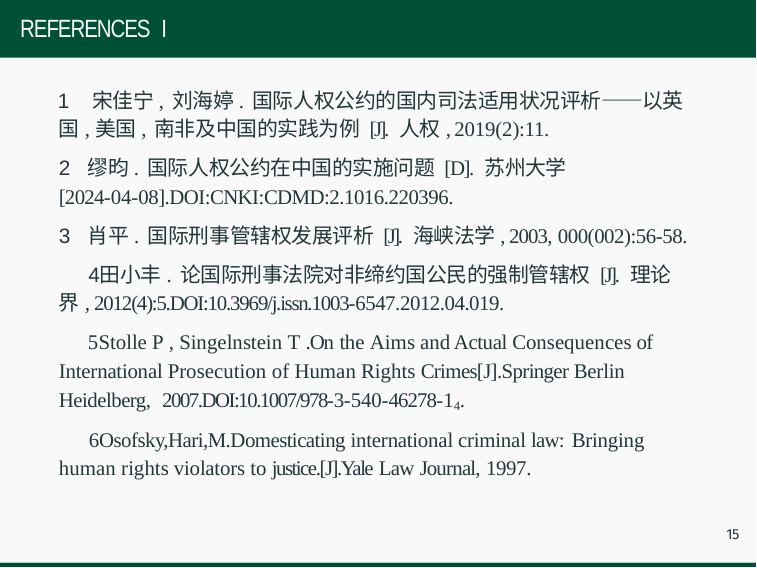

# REFERENCES I
	宋佳宁, 刘海婷. 国际人权公约的国内司法适用状况评析——以英国,美国, 南非及中国的实践为例 [J]. 人权, 2019(2):11.
缪昀. 国际人权公约在中国的实施问题 [D]. 苏州大学
[2024-04-08].DOI:CNKI:CDMD:2.1016.220396.
肖平. 国际刑事管辖权发展评析 [J]. 海峡法学, 2003, 000(002):56-58.
田小丰. 论国际刑事法院对非缔约国公民的强制管辖权 [J]. 理论界, 2012(4):5.DOI:10.3969/j.issn.1003-6547.2012.04.019.
Stolle P , Singelnstein T .On the Aims and Actual Consequences of International Prosecution of Human Rights Crimes[J].Springer Berlin Heidelberg, 2007.DOI:10.1007/978-3-540-46278-14.
Osofsky,Hari,M.Domesticating international criminal law: Bringing human rights violators to justice.[J].Yale Law Journal, 1997.
15